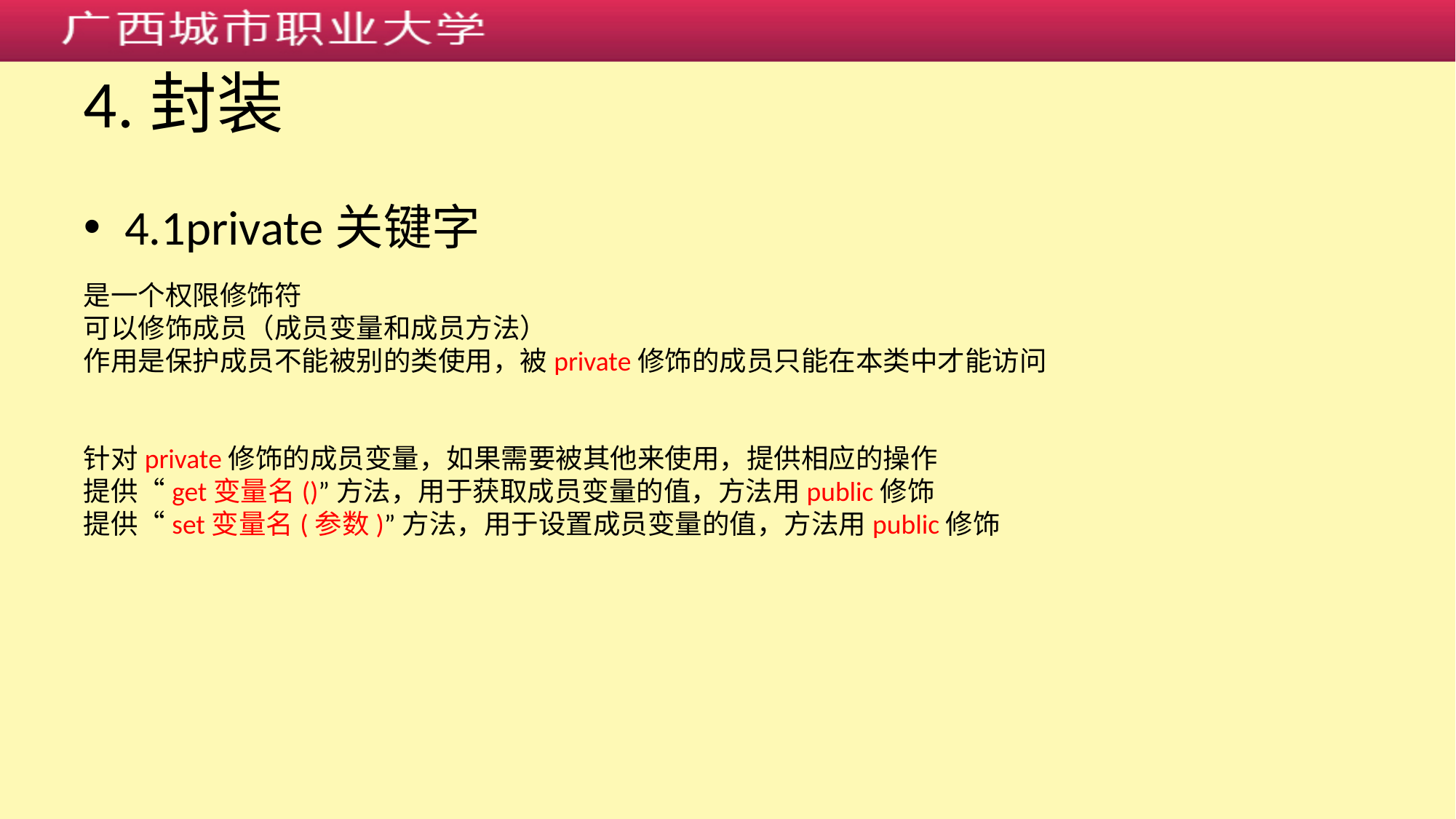

# 4.封装
4.1private关键字

是一个权限修饰符
可以修饰成员（成员变量和成员方法）
作用是保护成员不能被别的类使用，被private修饰的成员只能在本类中才能访问
针对private修饰的成员变量，如果需要被其他来使用，提供相应的操作
提供“get变量名()”方法，用于获取成员变量的值，方法用public修饰
提供“set变量名(参数)”方法，用于设置成员变量的值，方法用public修饰